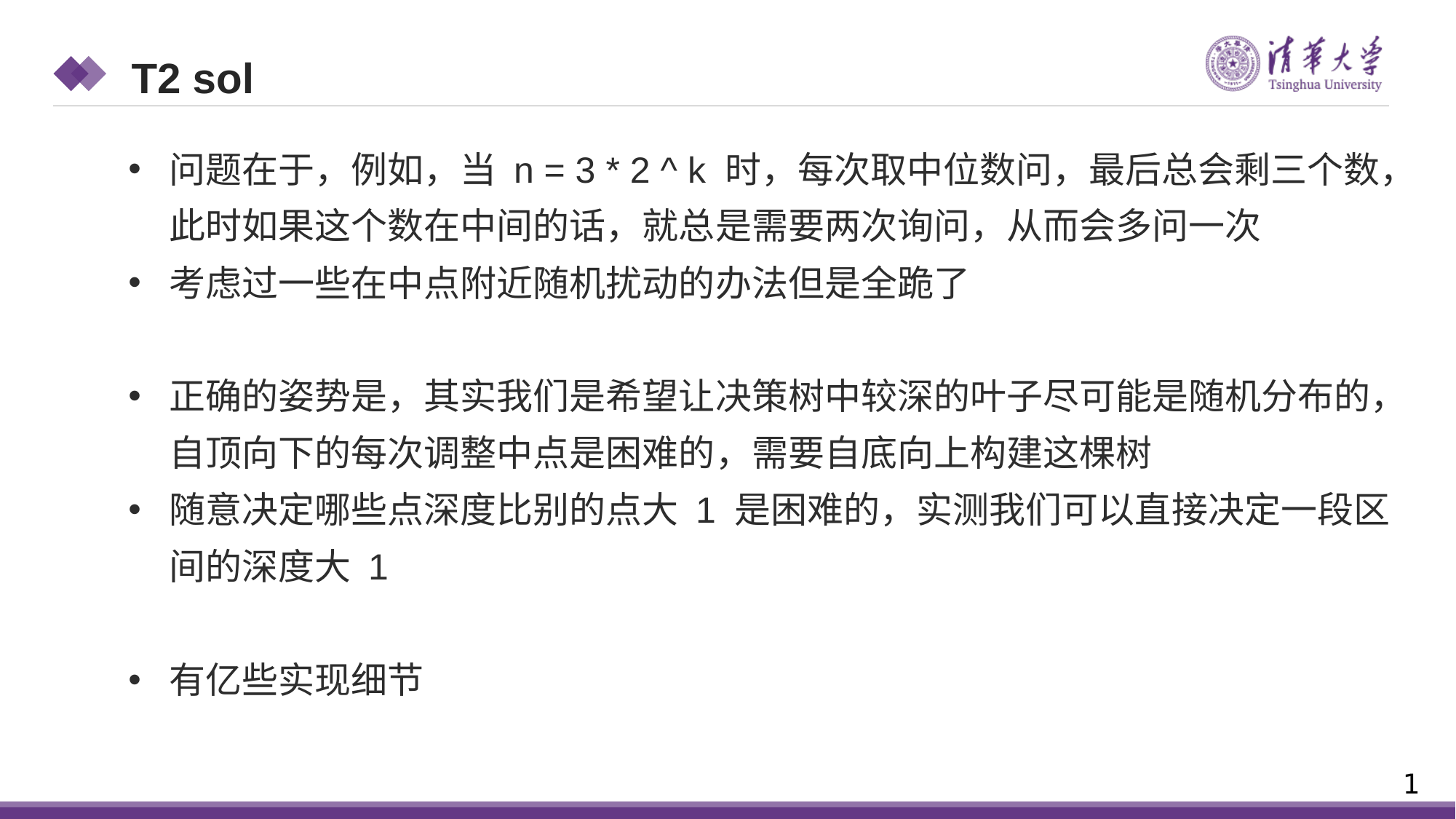

T2 sol
问题在于，例如，当 n = 3 * 2 ^ k 时，每次取中位数问，最后总会剩三个数，此时如果这个数在中间的话，就总是需要两次询问，从而会多问一次
考虑过一些在中点附近随机扰动的办法但是全跪了

正确的姿势是，其实我们是希望让决策树中较深的叶子尽可能是随机分布的，自顶向下的每次调整中点是困难的，需要自底向上构建这棵树
随意决定哪些点深度比别的点大 1 是困难的，实测我们可以直接决定一段区间的深度大 1

有亿些实现细节

1